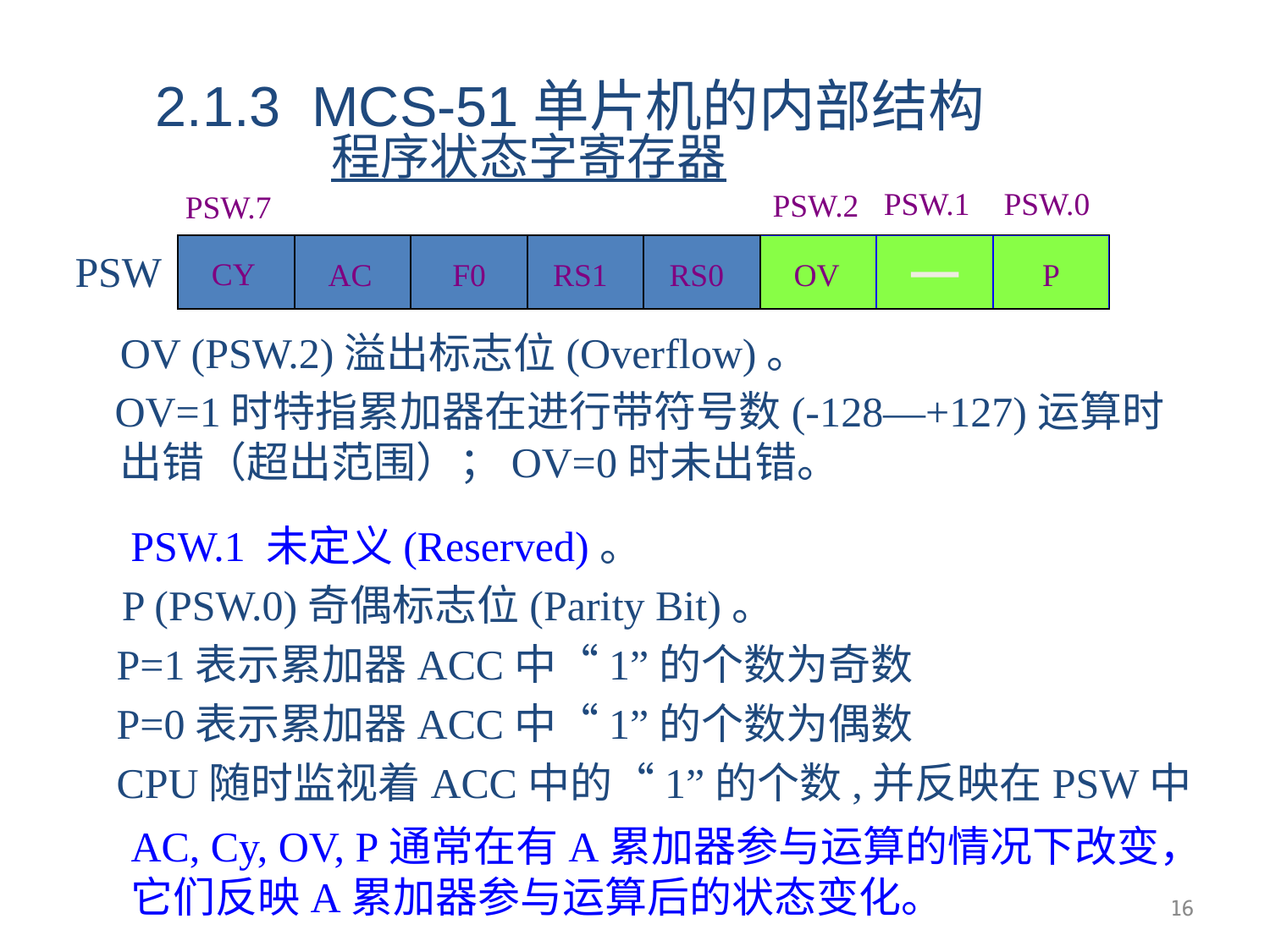

2.1.3  MCS-51单片机的内部结构
程序状态字寄存器
PSW.1
PSW.0
PSW.2
PSW.7

PSW
CY
AC
F0
RS1
RS0
OV
P

	OV (PSW.2)溢出标志位(Overflow)。
    OV=1时特指累加器在进行带符号数(-128—+127)运算时出错（超出范围）；OV=0时未出错。
	PSW.1 未定义(Reserved)。
	P (PSW.0)奇偶标志位(Parity Bit)。
    P=1表示累加器ACC中“1”的个数为奇数
    P=0表示累加器ACC中“1”的个数为偶数
    CPU随时监视着ACC中的“1”的个数,并反映在PSW中
	AC, Cy, OV, P通常在有A累加器参与运算的情况下改变，它们反映A累加器参与运算后的状态变化。
16